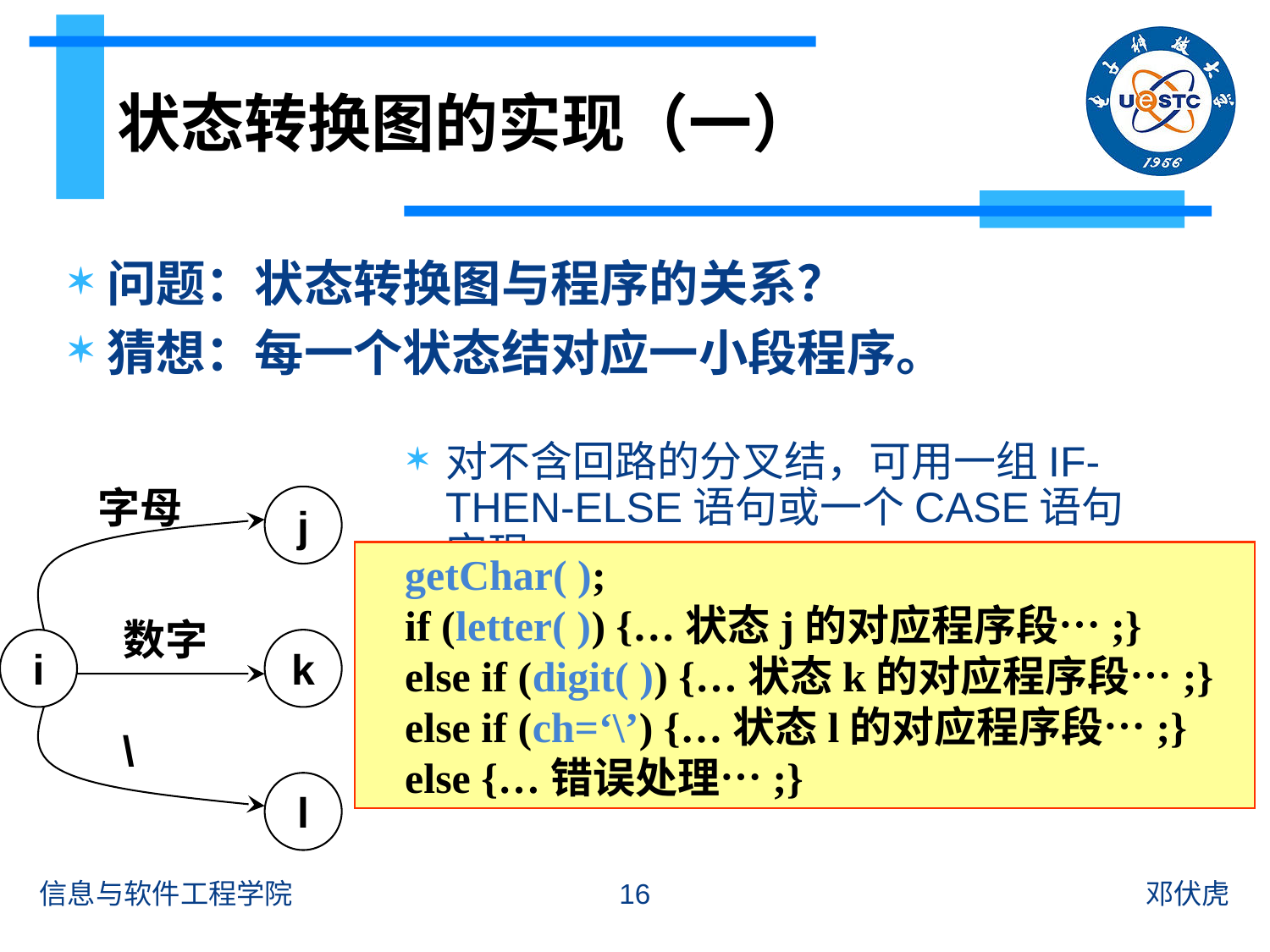

# 状态转换图的实现（一）
问题：状态转换图与程序的关系？
猜想：每一个状态结对应一小段程序。

对不含回路的分叉结，可用一组IF-THEN-ELSE语句或一个CASE语句实现
字母
j

数字
i
k

\
l
getChar( );
if (letter( )) {…状态j的对应程序段…;}
else if (digit( )) {…状态k的对应程序段…;}
else if (ch=‘\’) {…状态l的对应程序段…;}
else {…错误处理…;}
16
信息与软件工程学院
邓伏虎